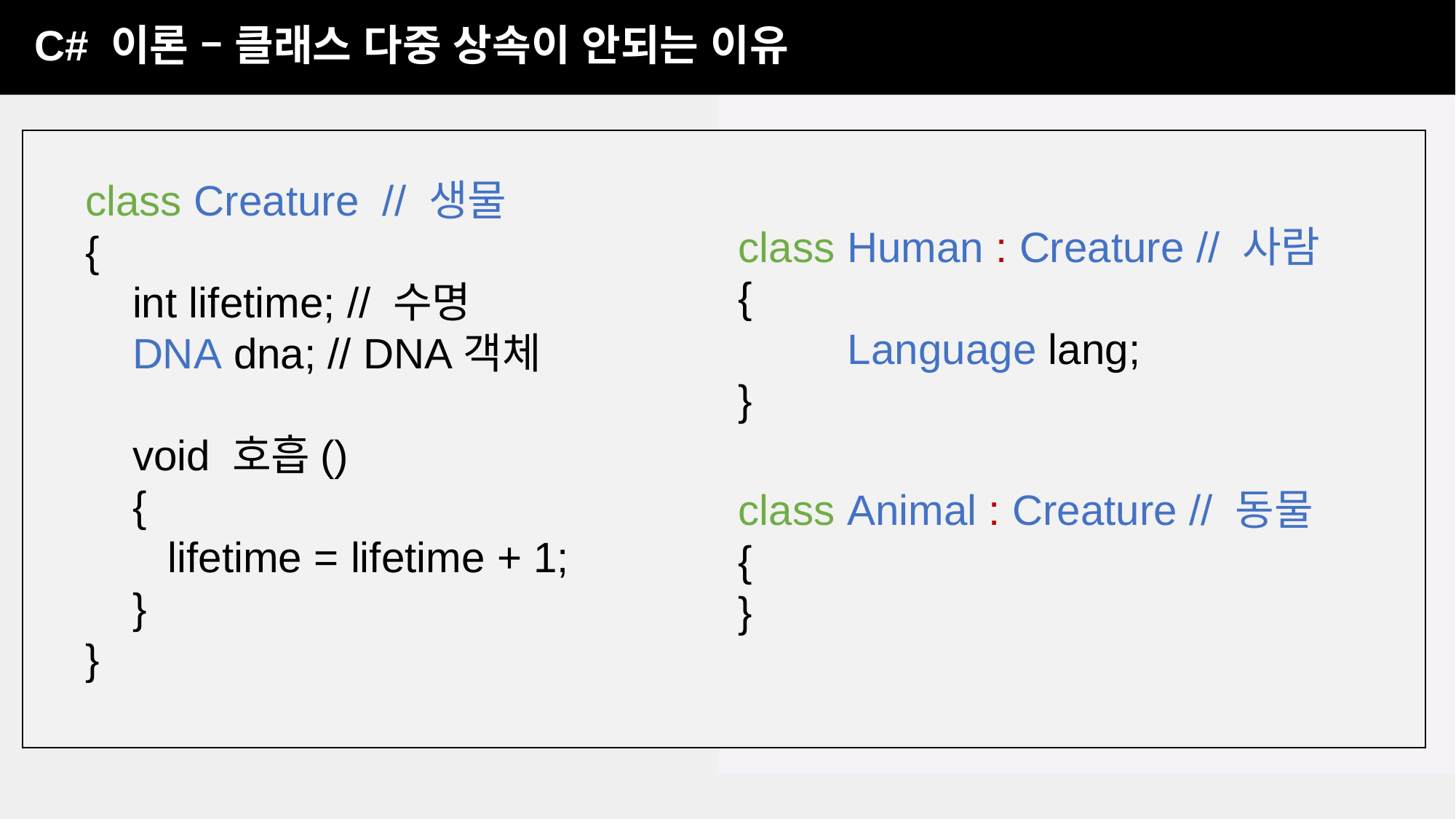

C# 이론 – 클래스 다중 상속이 안되는 이유
class Creature  // 생물
{
    int lifetime; // 수명
    DNA dna; // DNA객체

    void 호흡()
    {
       lifetime = lifetime + 1;
    }
}
class Human : Creature // 사람
{
	Language lang;
}
class Animal : Creature // 동물
{
}